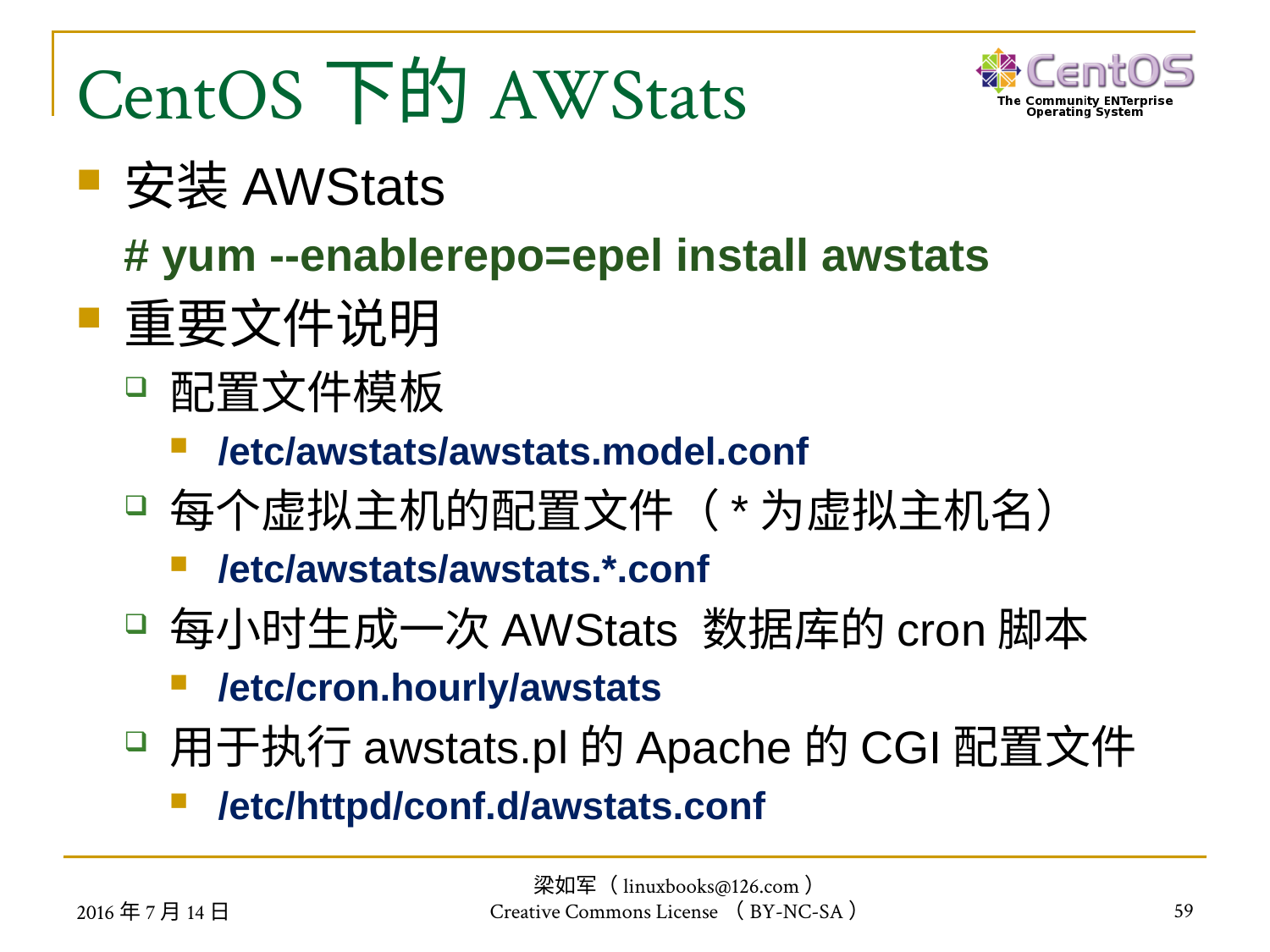

# CentOS下的AWStats
安装AWStats
# yum --enablerepo=epel install awstats
重要文件说明
配置文件模板
/etc/awstats/awstats.model.conf
每个虚拟主机的配置文件（*为虚拟主机名）
/etc/awstats/awstats.*.conf
每小时生成一次AWStats 数据库的cron脚本
/etc/cron.hourly/awstats
用于执行awstats.pl的Apache的CGI配置文件
/etc/httpd/conf.d/awstats.conf
梁如军（linuxbooks@126.com）
Creative Commons License（BY-NC-SA）
2016年7月14日
59